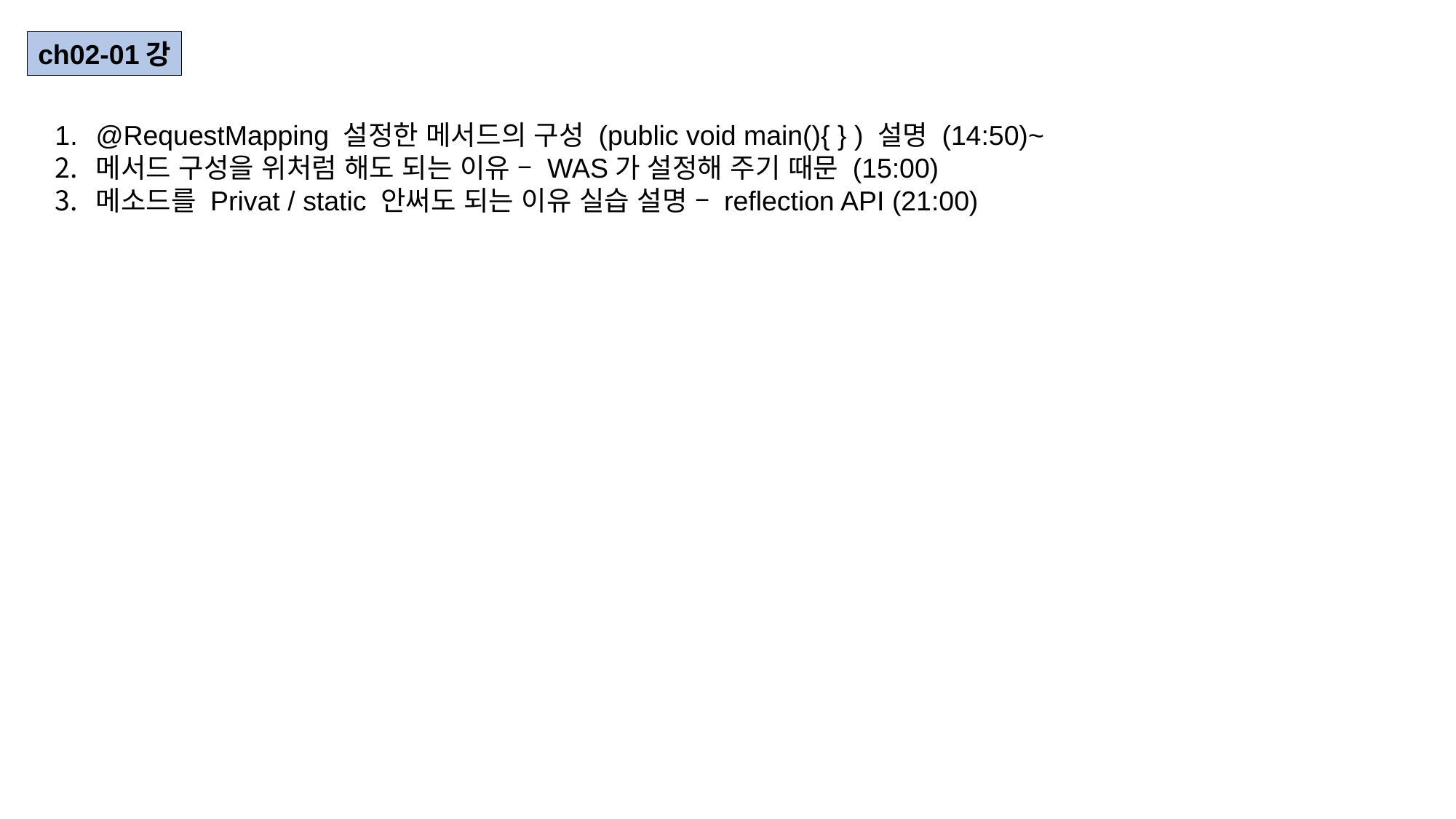

ch02-01강
@RequestMapping 설정한 메서드의 구성 (public void main(){ } ) 설명 (14:50)~
메서드 구성을 위처럼 해도 되는 이유 – WAS가 설정해 주기 때문 (15:00)
메소드를 Privat / static 안써도 되는 이유 실습 설명 – reflection API (21:00)